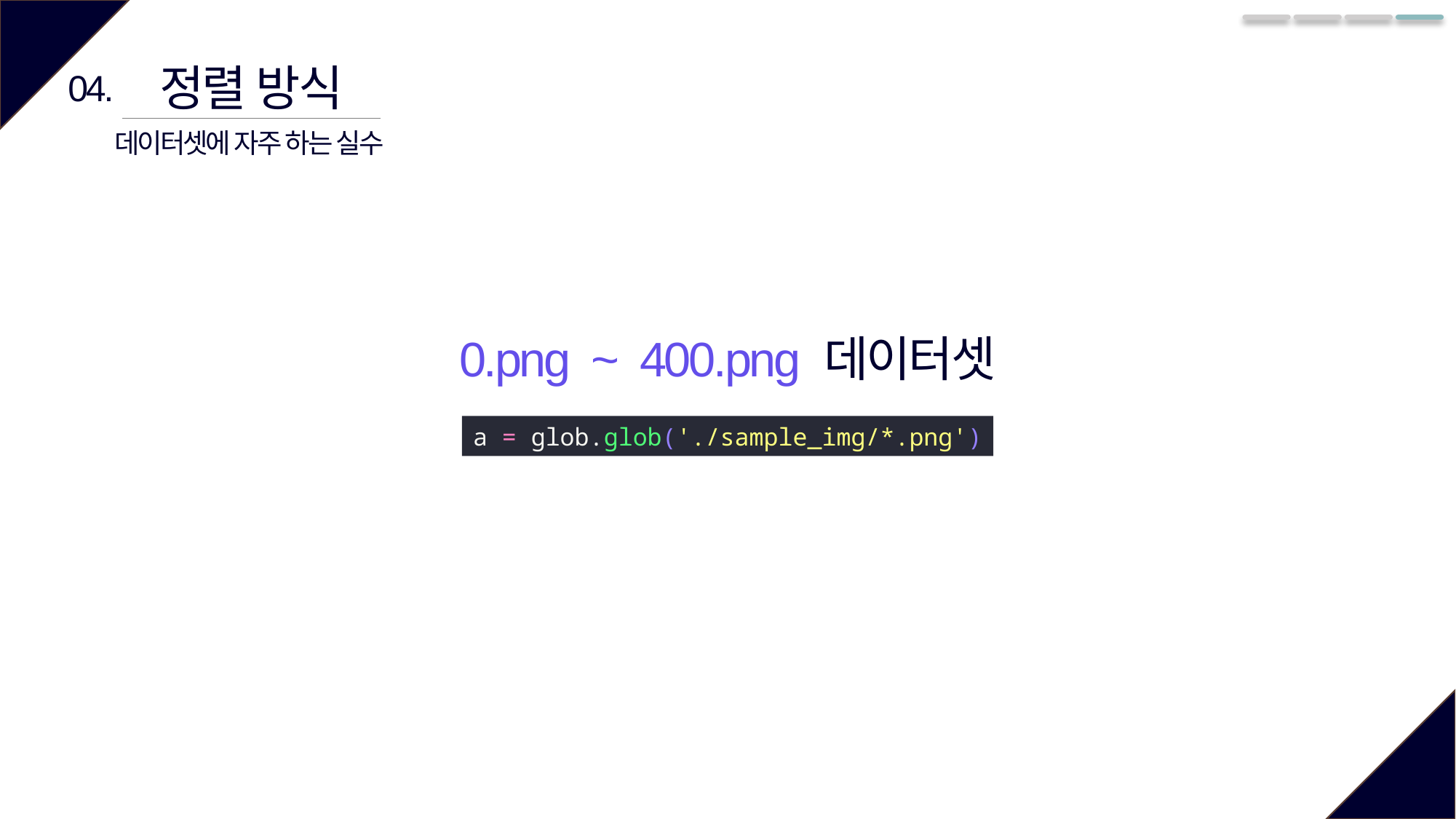

정렬 방식
04.
데이터셋에 자주 하는 실수
0.png  ~  400.png 데이터셋
a = glob.glob('./sample_img/*.png')